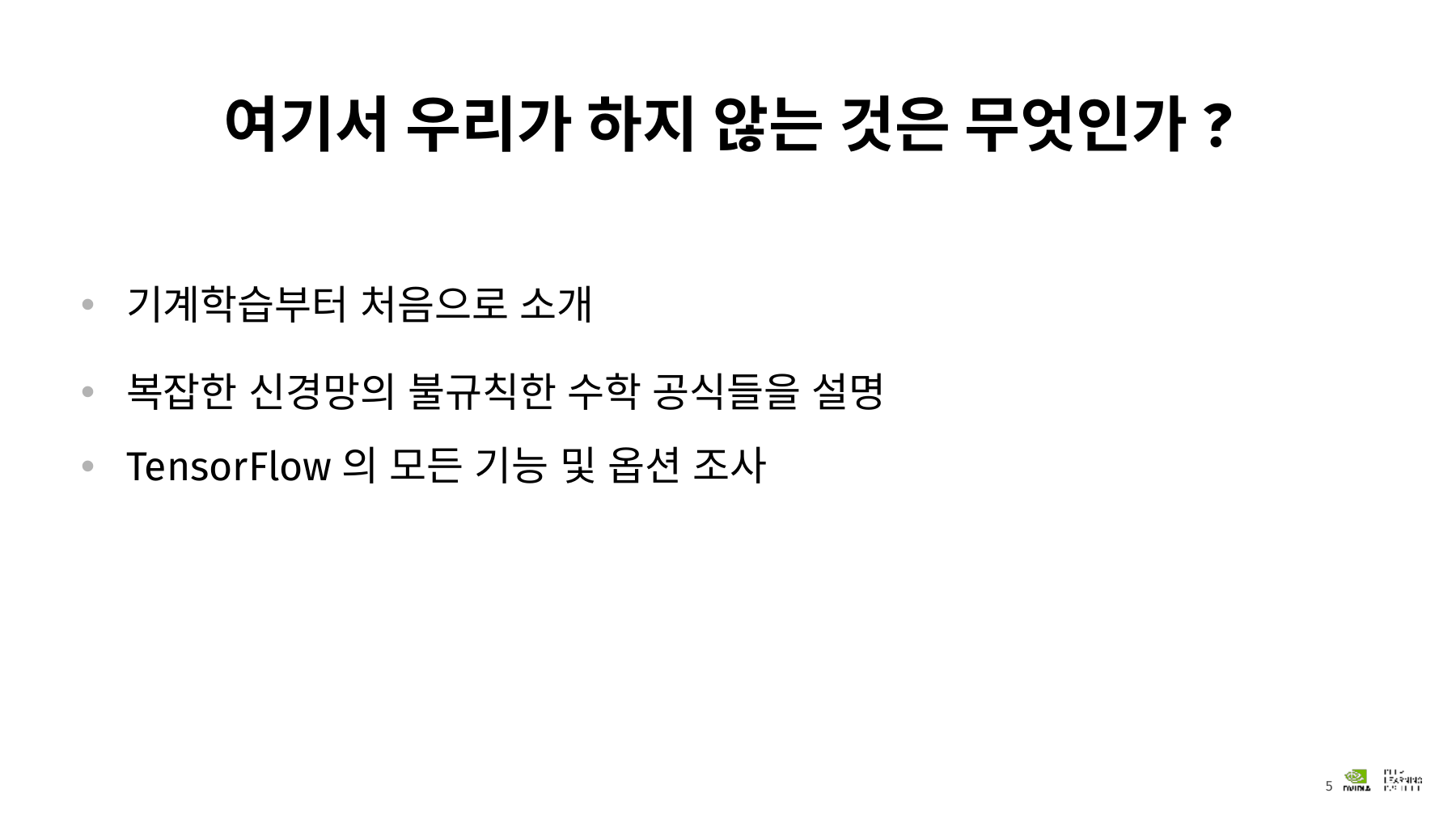

# 여기서 우리가 하지 않는 것은 무엇인가?
기계학습부터 처음으로 소개

복잡한 신경망의 불규칙한 수학 공식들을 설명
TensorFlow의 모든 기능 및 옵션 조사